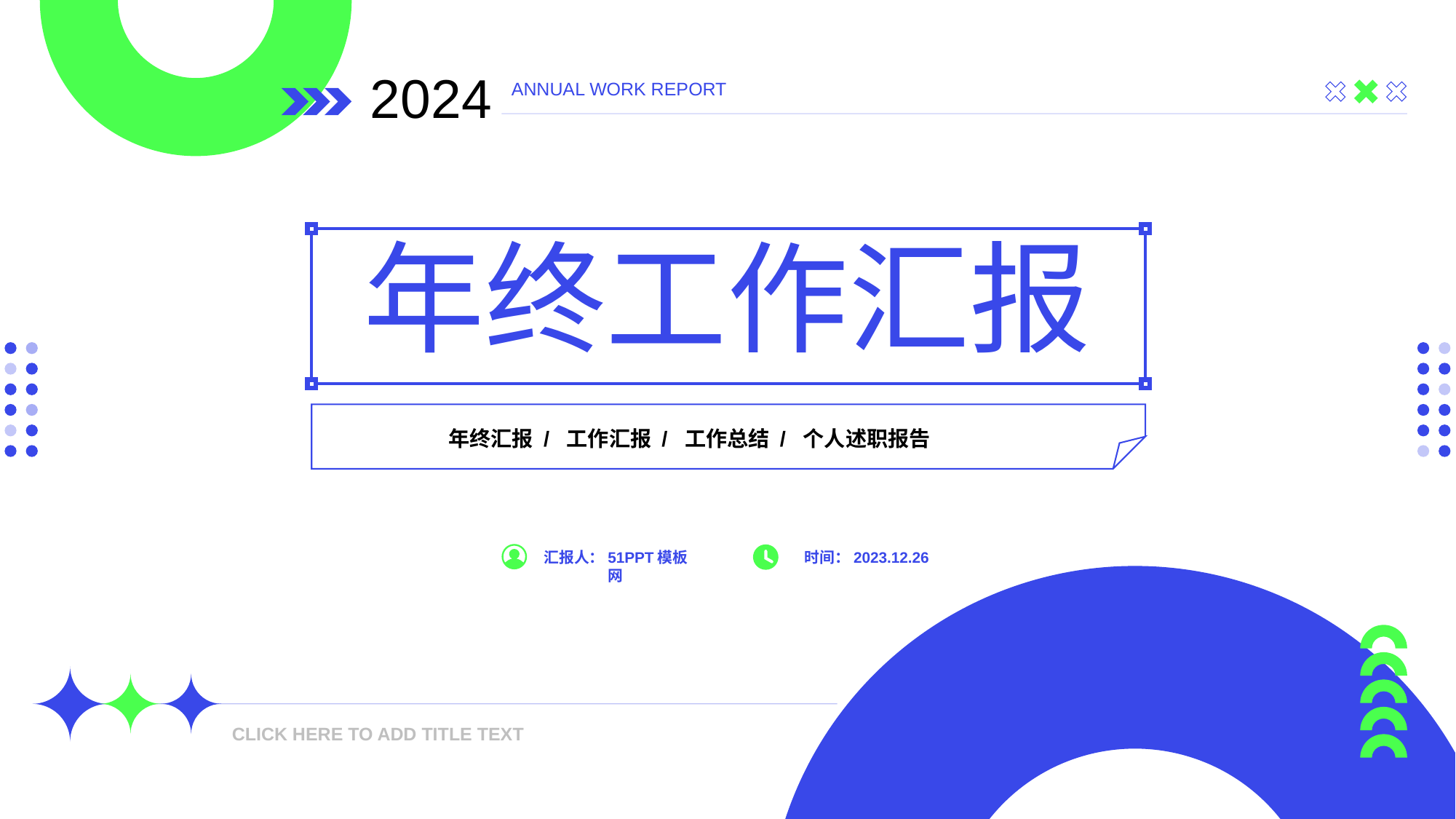

2024
ANNUAL WORK REPORT

年终工作汇报

年终汇报 /  工作汇报 /  工作总结 /  个人述职报告
汇报人：51PPT模板网
时间：2023.12.26

CLICK HERE TO ADD TITLE TEXT